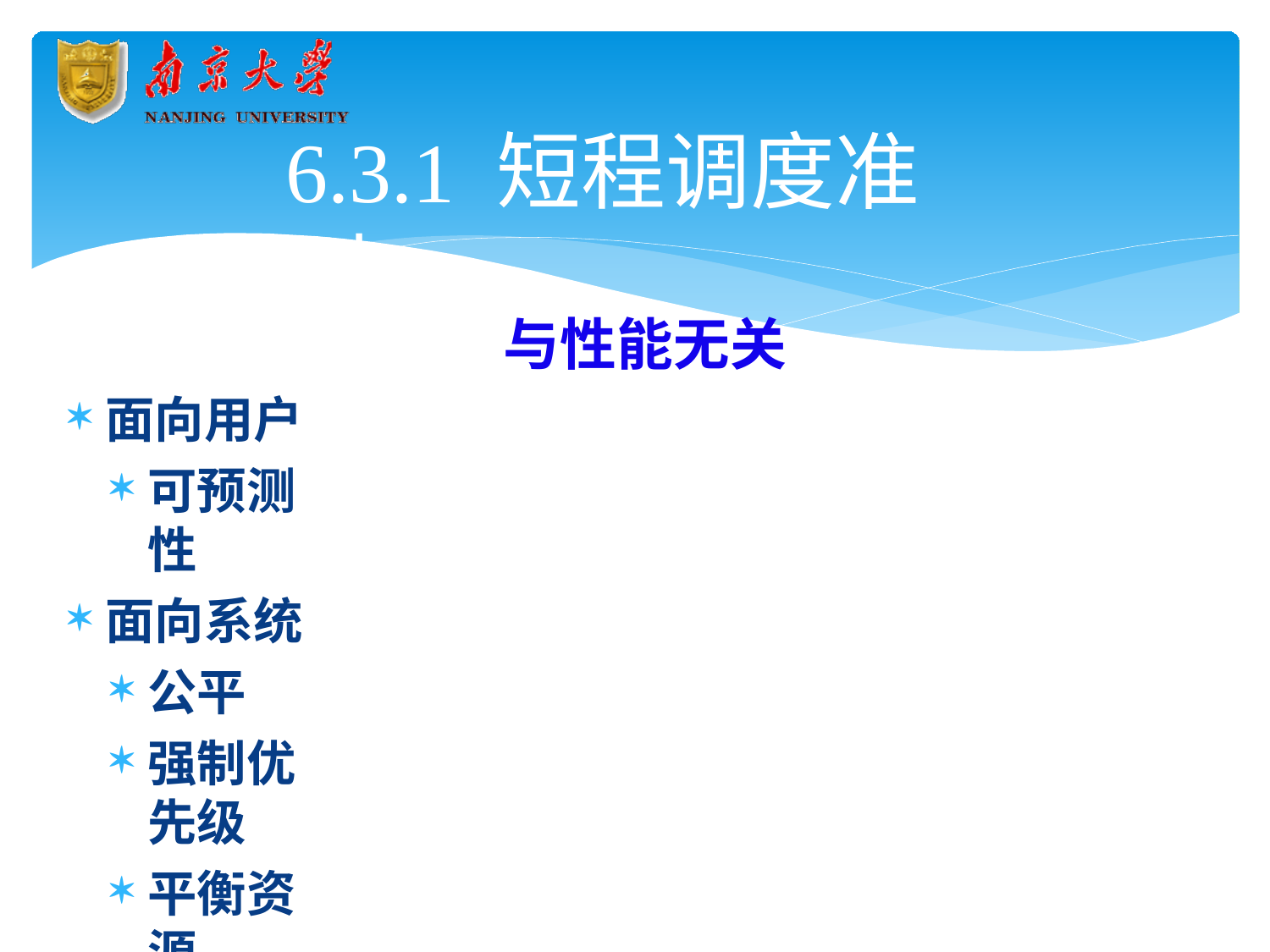

# 6.3.1 短程调度准则
与性能无关
面向用户
可预测性
面向系统
公平
强制优先级
平衡资源